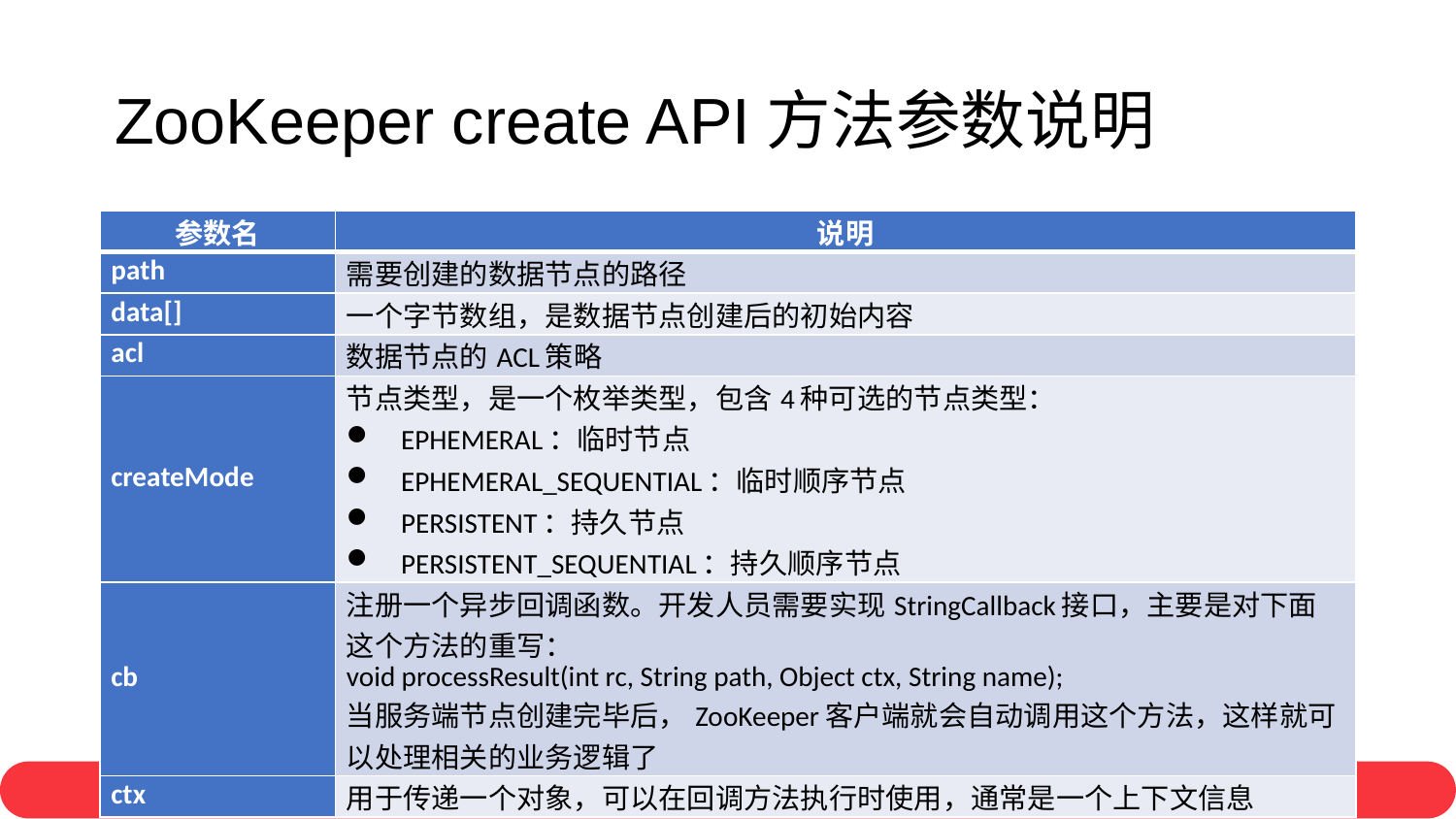

# ZooKeeper create API方法参数说明
| 参数名 | 说明 |
| --- | --- |
| path | 需要创建的数据节点的路径 |
| data[] | 一个字节数组，是数据节点创建后的初始内容 |
| acl | 数据节点的ACL策略 |
| createMode | 节点类型，是一个枚举类型，包含4种可选的节点类型： EPHEMERAL：临时节点 EPHEMERAL\_SEQUENTIAL：临时顺序节点 PERSISTENT：持久节点 PERSISTENT\_SEQUENTIAL：持久顺序节点 |
| cb | 注册一个异步回调函数。开发人员需要实现StringCallback接口，主要是对下面这个方法的重写： void processResult(int rc, String path, Object ctx, String name); 当服务端节点创建完毕后，ZooKeeper客户端就会自动调用这个方法，这样就可以处理相关的业务逻辑了 |
| ctx | 用于传递一个对象，可以在回调方法执行时使用，通常是一个上下文信息 |